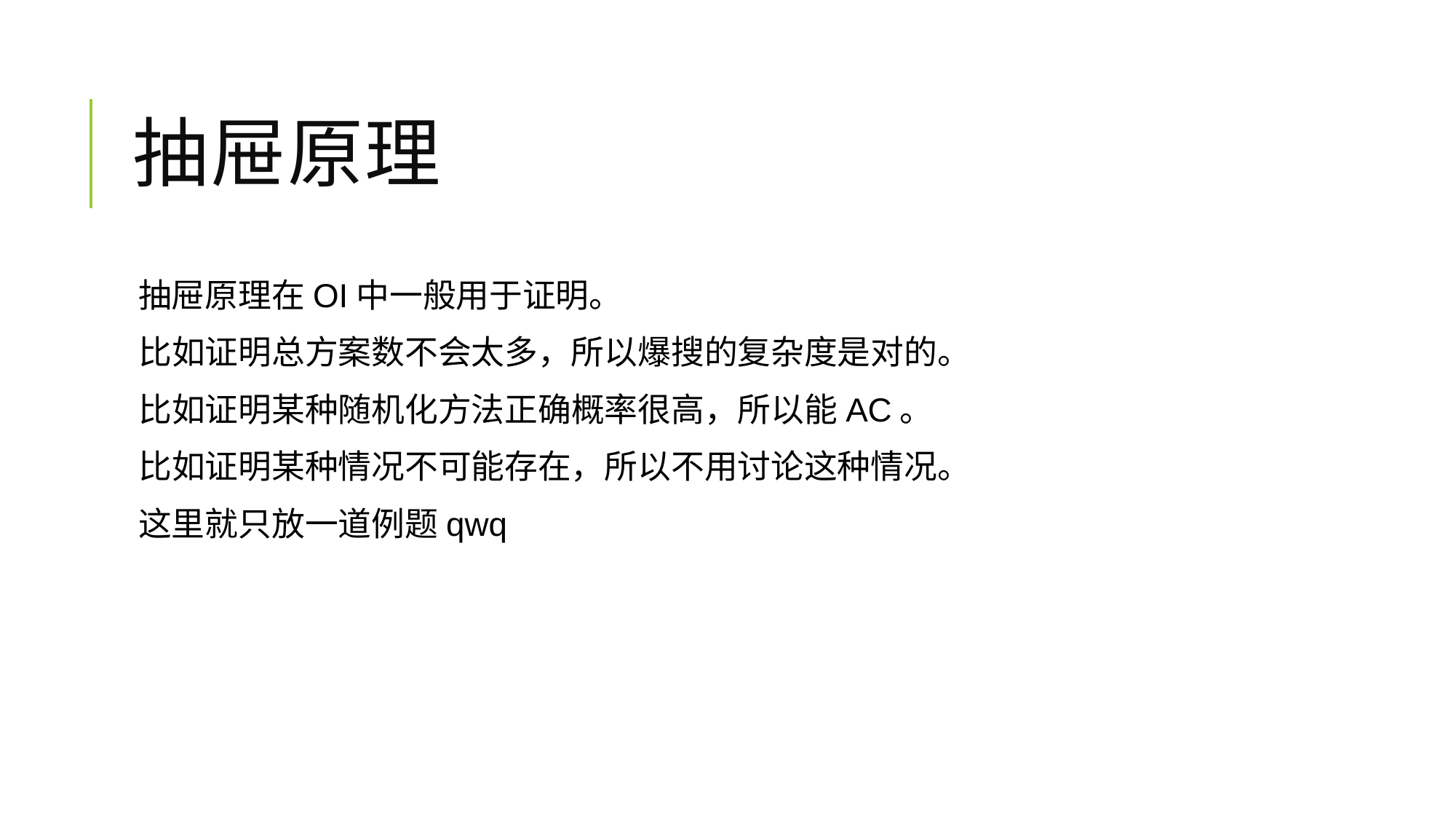

# 抽屉原理
抽屉原理在OI中一般用于证明。
比如证明总方案数不会太多，所以爆搜的复杂度是对的。
比如证明某种随机化方法正确概率很高，所以能AC。
比如证明某种情况不可能存在，所以不用讨论这种情况。
这里就只放一道例题qwq